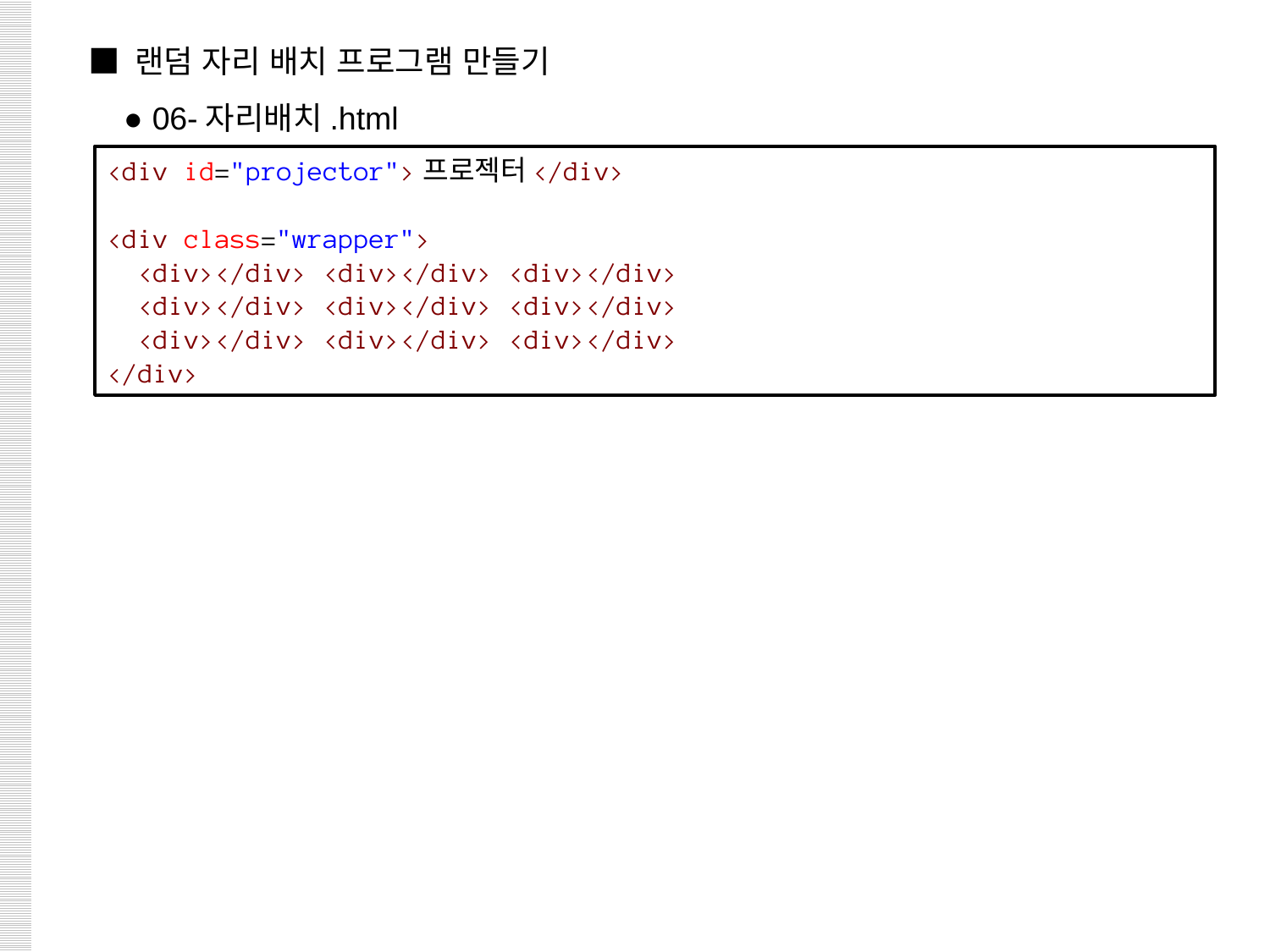

■ 랜덤 자리 배치 프로그램 만들기
    ● 06-자리배치.html
<div id="projector">프로젝터</div>
<div class="wrapper">
  <div></div> <div></div> <div></div>
  <div></div> <div></div> <div></div>
  <div></div> <div></div> <div></div>
</div>